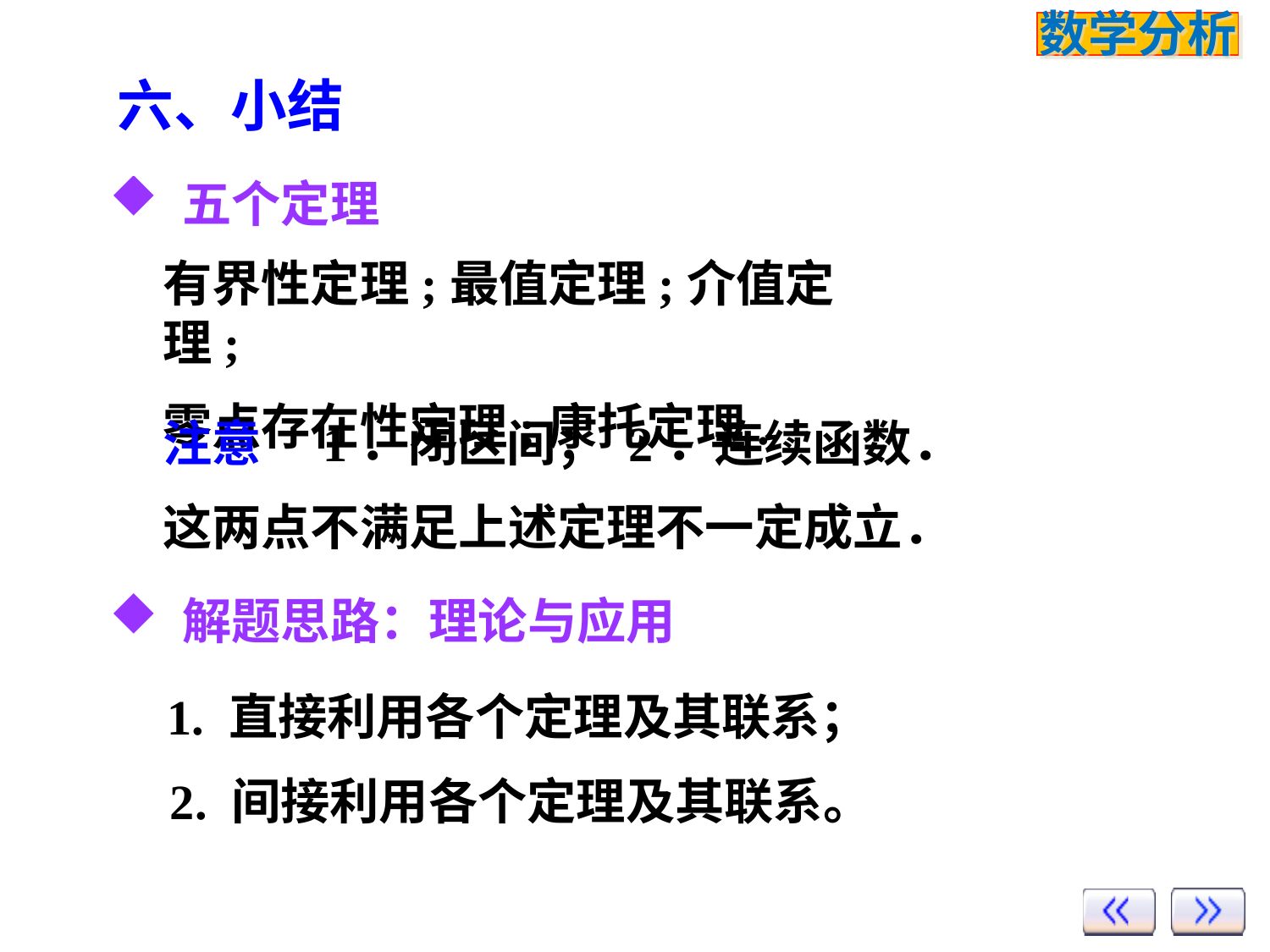

# 六、小结
 五个定理
有界性定理;最值定理;介值定理;
零点存在性定理;康托定理.
注意　1．闭区间； 2．连续函数．
这两点不满足上述定理不一定成立．
 解题思路：理论与应用
1. 直接利用各个定理及其联系；
2. 间接利用各个定理及其联系。